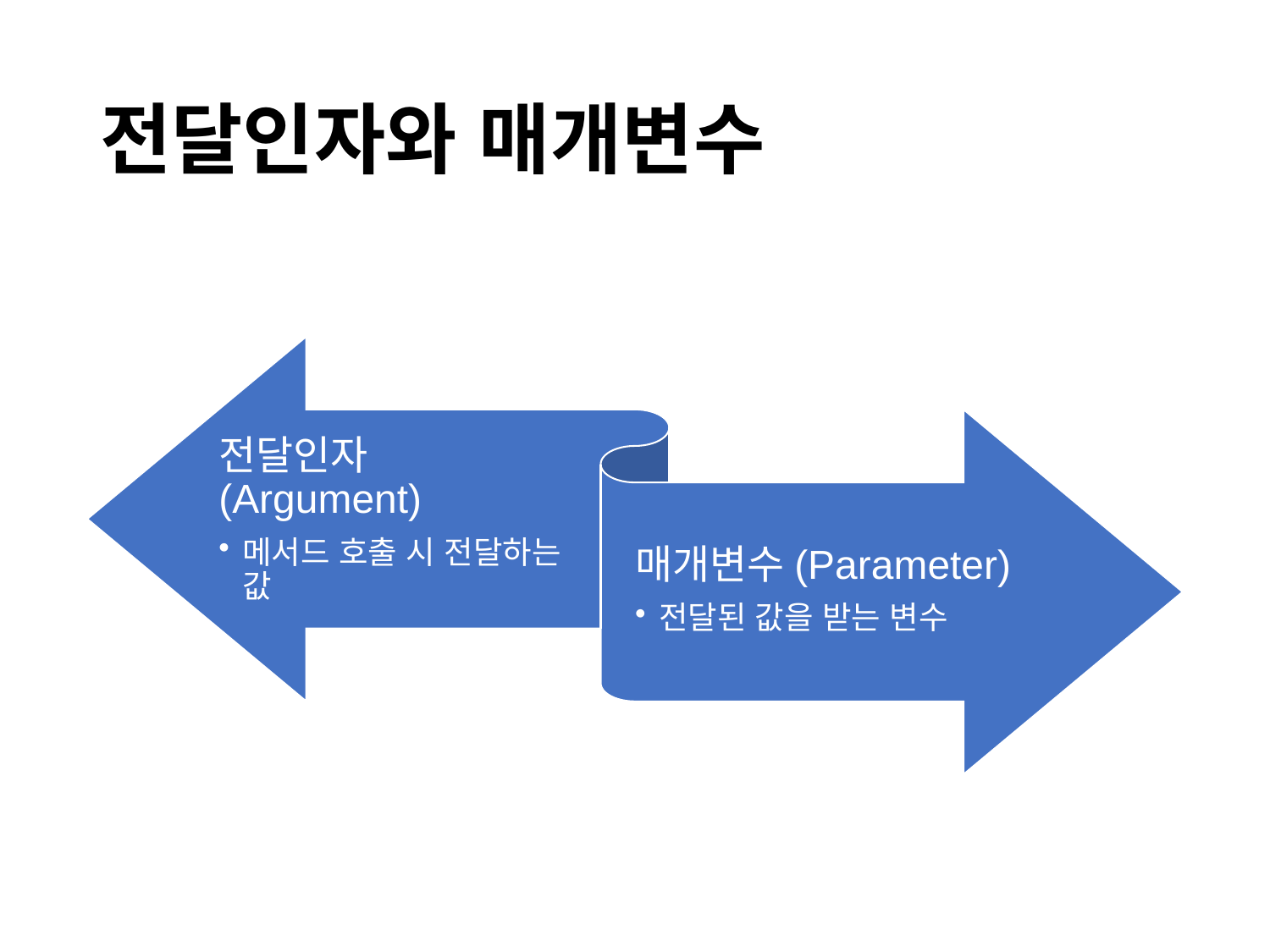

# 전달인자와 매개변수
전달인자(Argument)
메서드 호출 시 전달하는 값
매개변수(Parameter)
전달된 값을 받는 변수